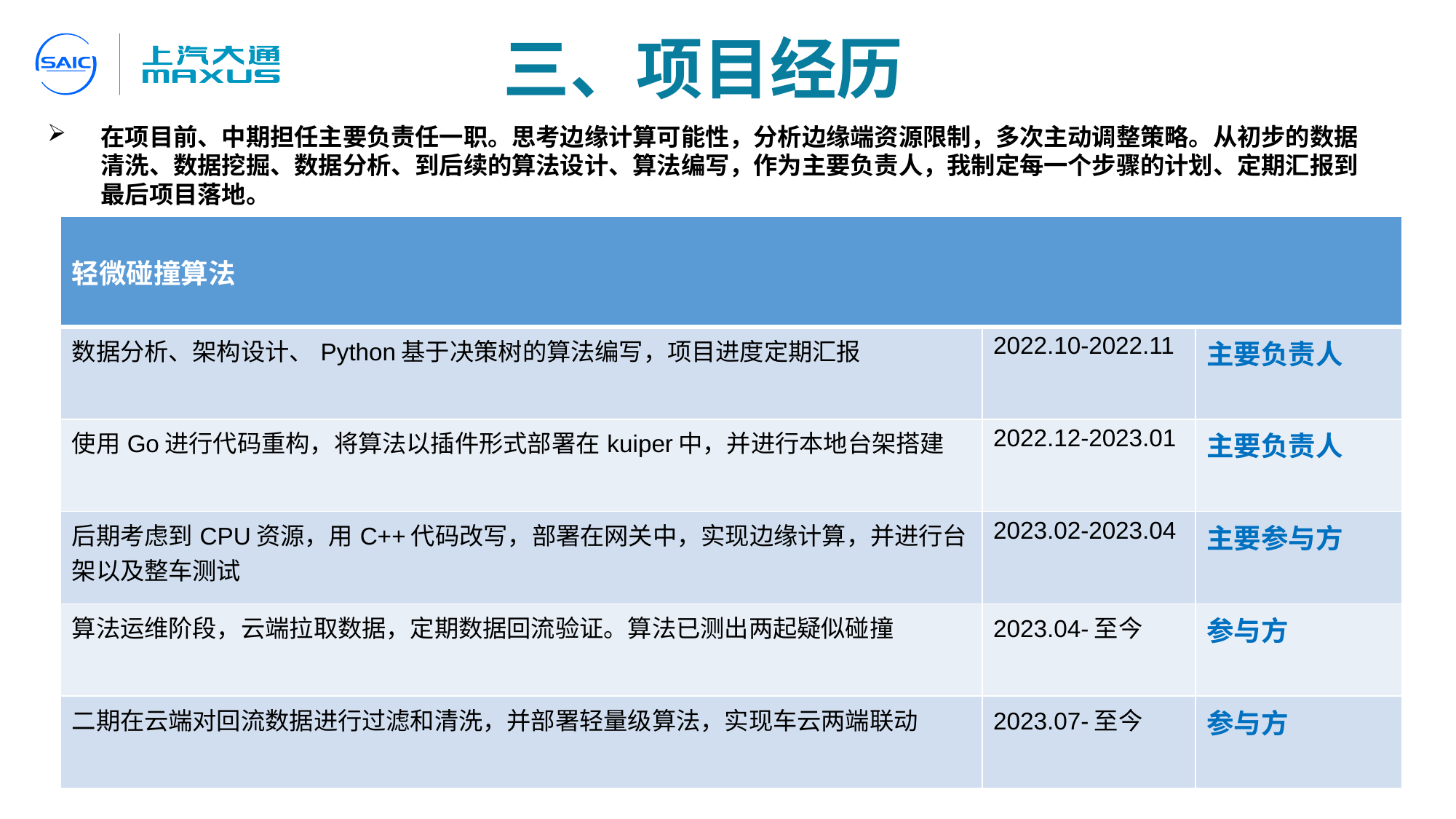

# 三、项目经历
在项目前、中期担任主要负责任一职。思考边缘计算可能性，分析边缘端资源限制，多次主动调整策略。从初步的数据清洗、数据挖掘、数据分析、到后续的算法设计、算法编写，作为主要负责人，我制定每一个步骤的计划、定期汇报到最后项目落地。
| 轻微碰撞算法 |  |  |
| --- | --- | --- |
| 数据分析、架构设计、Python基于决策树的算法编写，项目进度定期汇报 | 2022.10-2022.11 | 主要负责人 |
| 使用Go进行代码重构，将算法以插件形式部署在kuiper中，并进行本地台架搭建 | 2022.12-2023.01 | 主要负责人 |
| 后期考虑到CPU资源，用C++代码改写，部署在网关中，实现边缘计算，并进行台架以及整车测试 | 2023.02-2023.04 | 主要参与方 |
| 算法运维阶段，云端拉取数据，定期数据回流验证。算法已测出两起疑似碰撞 | 2023.04-至今 | 参与方 |
| 二期在云端对回流数据进行过滤和清洗，并部署轻量级算法，实现车云两端联动 | 2023.07-至今 | 参与方 |